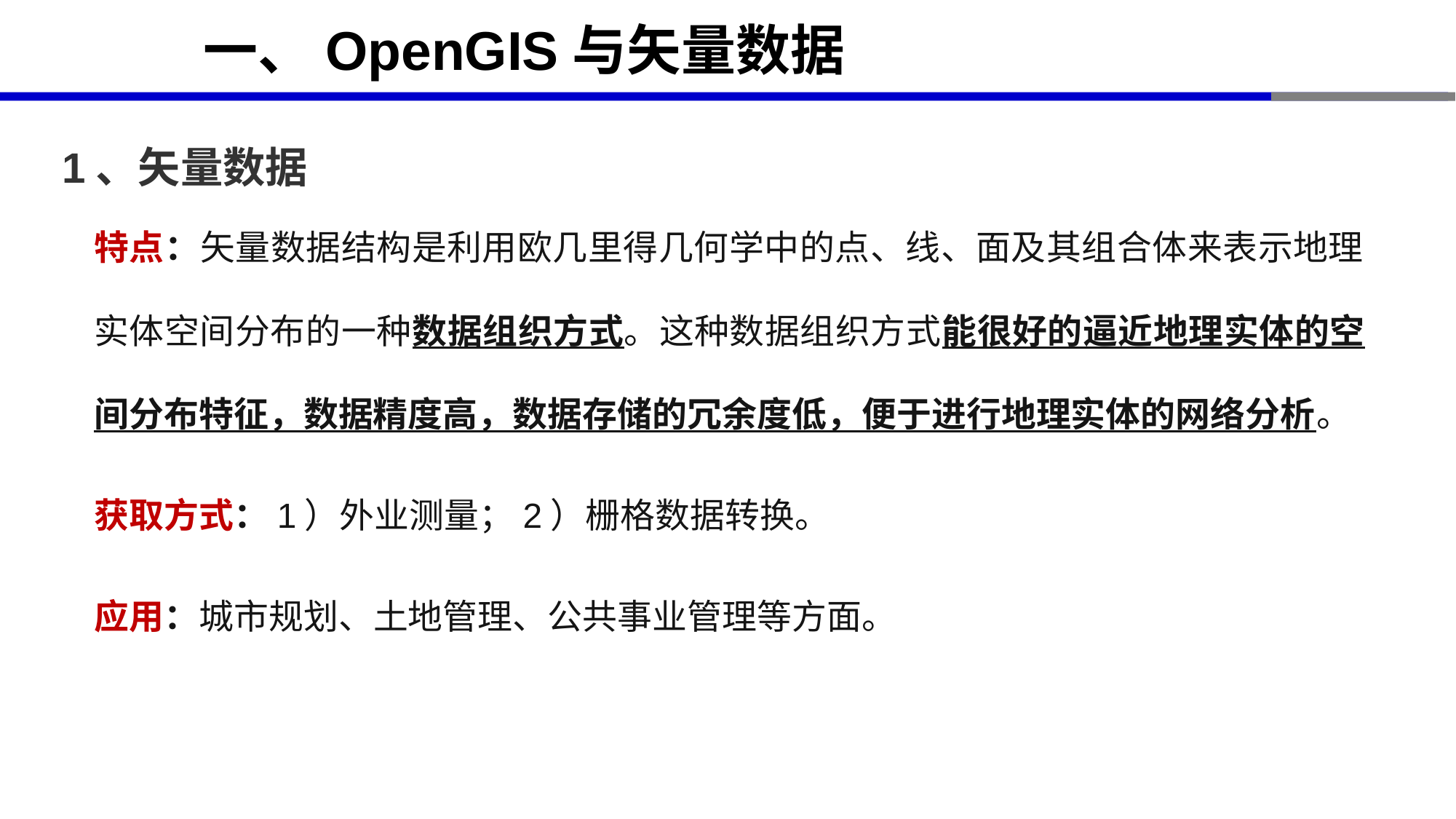

# 一、OpenGIS与矢量数据
1、矢量数据
特点：矢量数据结构是利用欧几里得几何学中的点、线、面及其组合体来表示地理实体空间分布的一种数据组织方式。这种数据组织方式能很好的逼近地理实体的空间分布特征，数据精度高，数据存储的冗余度低，便于进行地理实体的网络分析。
获取方式：1）外业测量；2）栅格数据转换。
应用：城市规划、土地管理、公共事业管理等方面。